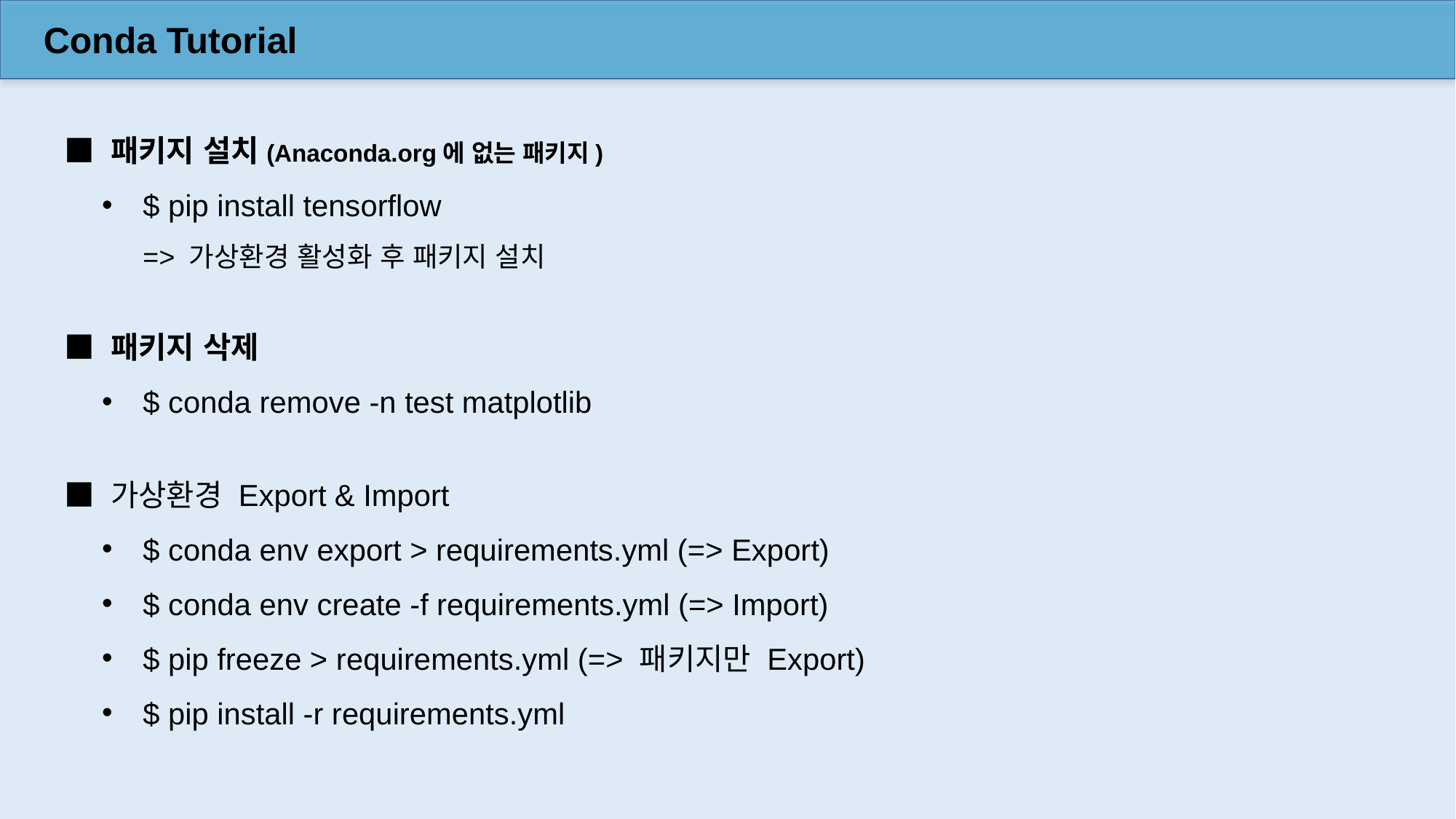

Conda Tutorial
  ■ 패키지 설치(Anaconda.org에 없는 패키지)
$ pip install tensorflow
=> 가상환경 활성화 후 패키지 설치

  ■ 패키지 삭제
$ conda remove -n test matplotlib

  ■ 가상환경 Export & Import
$ conda env export > requirements.yml (=> Export)
$ conda env create -f requirements.yml (=> Import)
$ pip freeze > requirements.yml (=> 패키지만 Export)
$ pip install -r requirements.yml